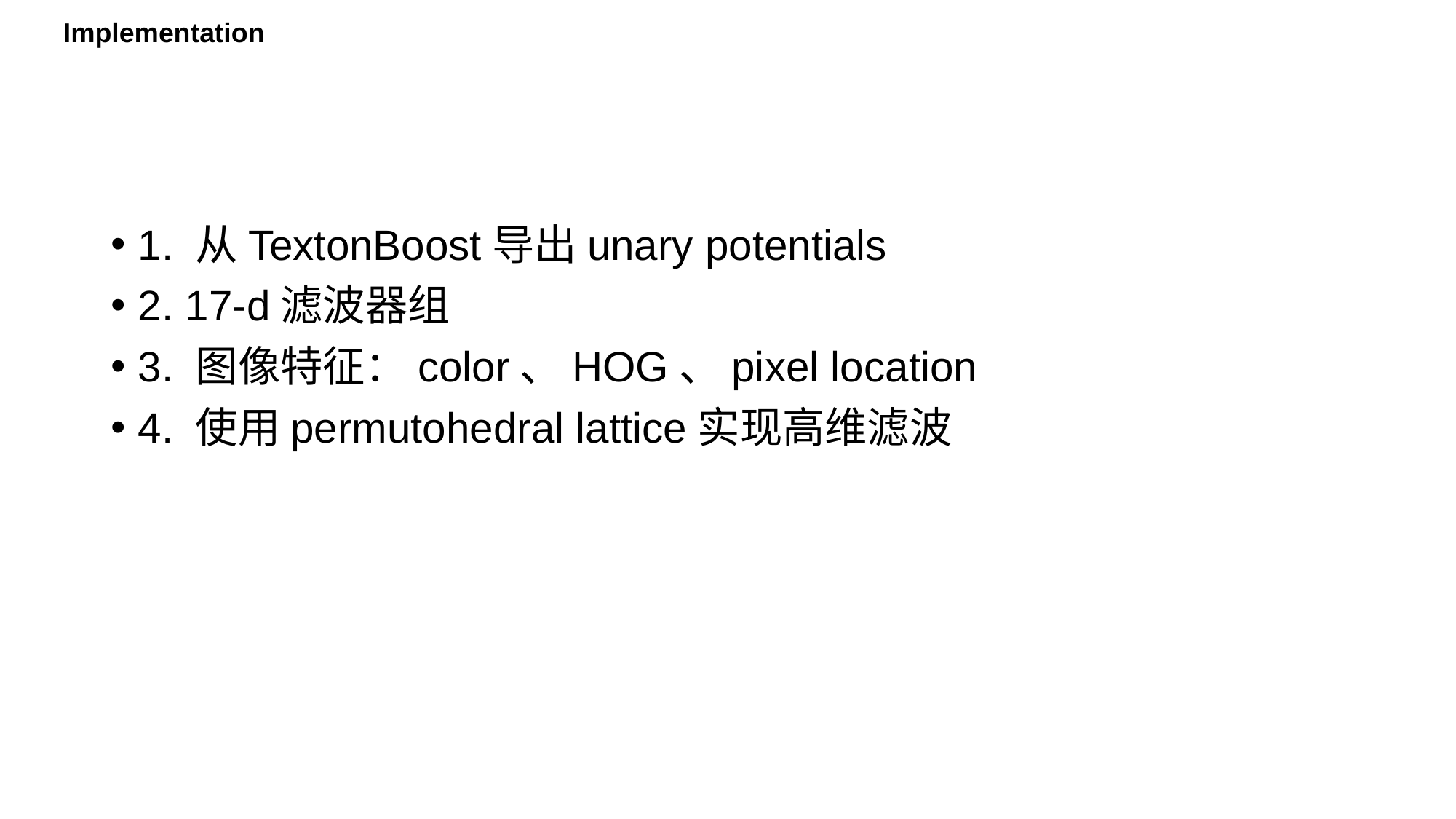

Implementation
1. 从TextonBoost导出unary potentials
2. 17-d滤波器组
3. 图像特征：color、HOG、pixel location
4. 使用permutohedral lattice实现高维滤波